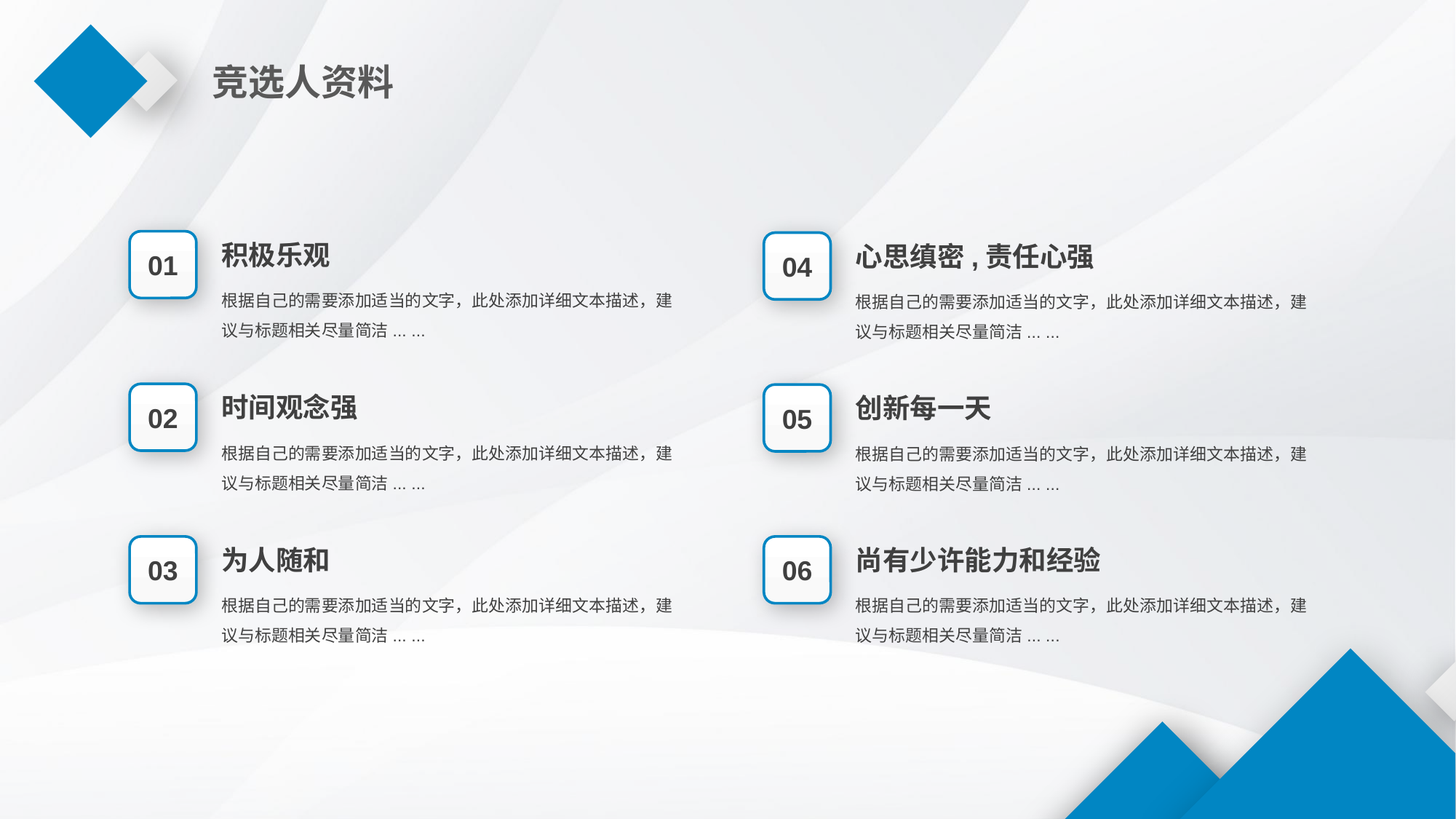

竞选人资料

01
积极乐观
根据自己的需要添加适当的文字，此处添加详细文本描述，建议与标题相关尽量简洁... ...
04
心思缜密,责任心强
根据自己的需要添加适当的文字，此处添加详细文本描述，建议与标题相关尽量简洁... ...
02
时间观念强
根据自己的需要添加适当的文字，此处添加详细文本描述，建议与标题相关尽量简洁... ...
05
创新每一天
根据自己的需要添加适当的文字，此处添加详细文本描述，建议与标题相关尽量简洁... ...
03
为人随和
根据自己的需要添加适当的文字，此处添加详细文本描述，建议与标题相关尽量简洁... ...
06
尚有少许能力和经验
根据自己的需要添加适当的文字，此处添加详细文本描述，建议与标题相关尽量简洁... ...